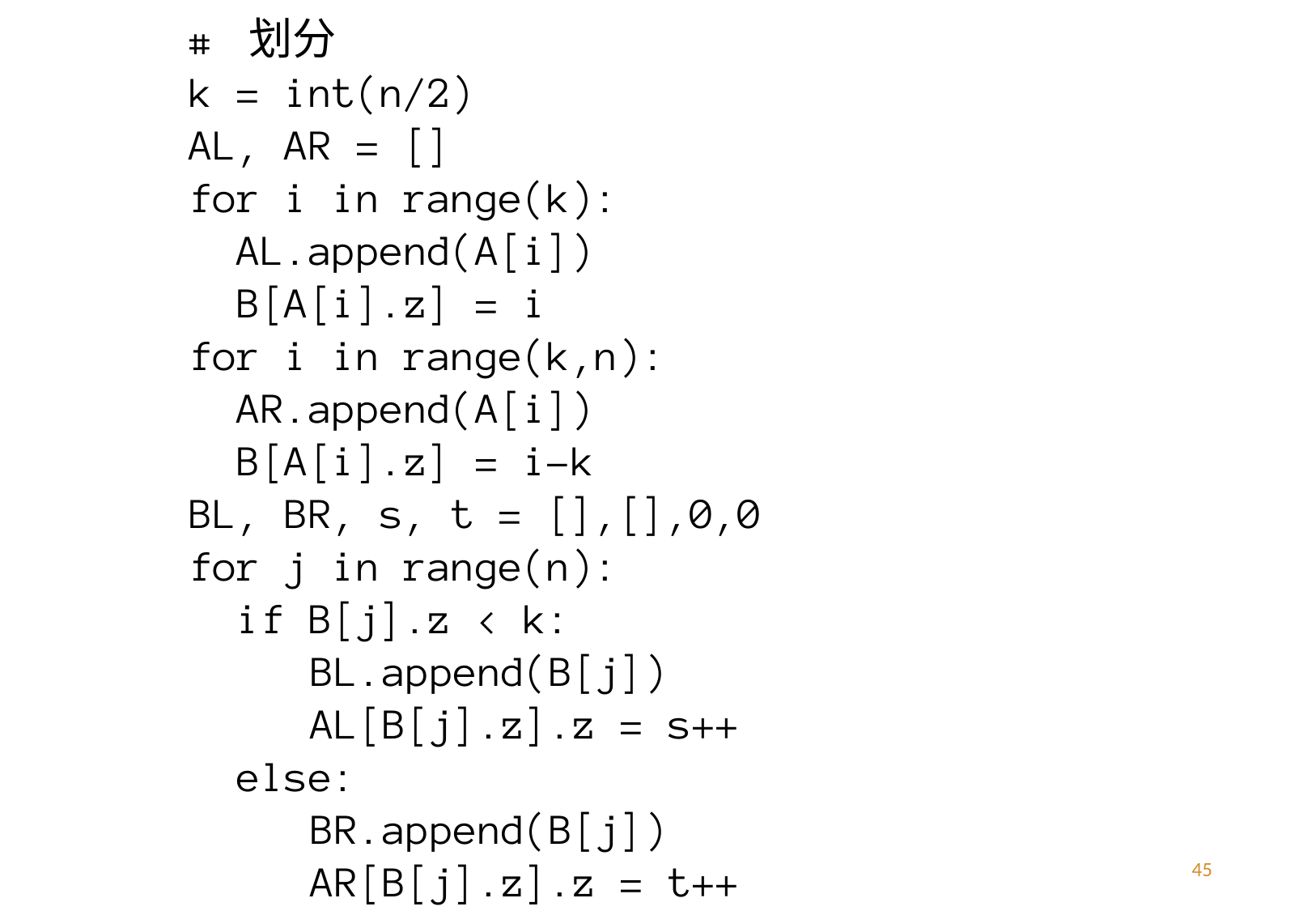

# 划分
	k = int(n/2)
	AL, AR = []
	for i in range(k):
	  AL.append(A[i])
	  B[A[i].z] = i
	for i in range(k,n):
	  AR.append(A[i])
	  B[A[i].z] = i-k
	BL, BR, s, t = [],[],0,0
	for j in range(n):
	  if B[j].z < k:
		BL.append(B[j])
		AL[B[j].z].z = s++
	  else:
		BR.append(B[j])
		AR[B[j].z].z = t++
45